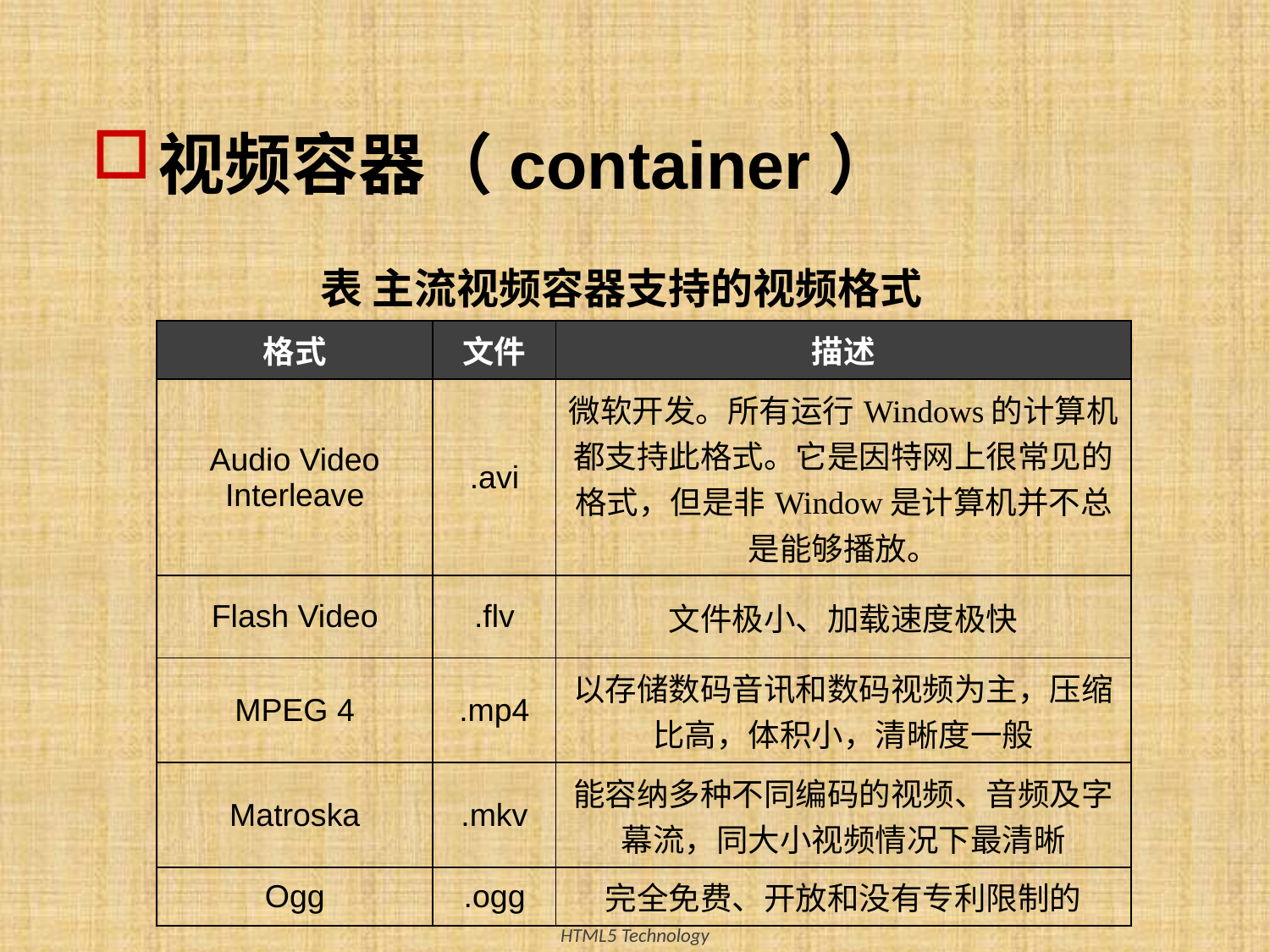

# 视频容器（container）
表 主流视频容器支持的视频格式
| 格式 | 文件 | 描述 |
| --- | --- | --- |
| Audio Video Interleave | .avi | 微软开发。所有运行Windows的计算机都支持此格式。它是因特网上很常见的格式，但是非Window是计算机并不总是能够播放。 |
| Flash Video | .flv | 文件极小、加载速度极快 |
| MPEG 4 | .mp4 | 以存储数码音讯和数码视频为主，压缩比高，体积小，清晰度一般 |
| Matroska | .mkv | 能容纳多种不同编码的视频、音频及字幕流，同大小视频情况下最清晰 |
| Ogg | .ogg | 完全免费、开放和没有专利限制的 |
HTML5 Technology
8